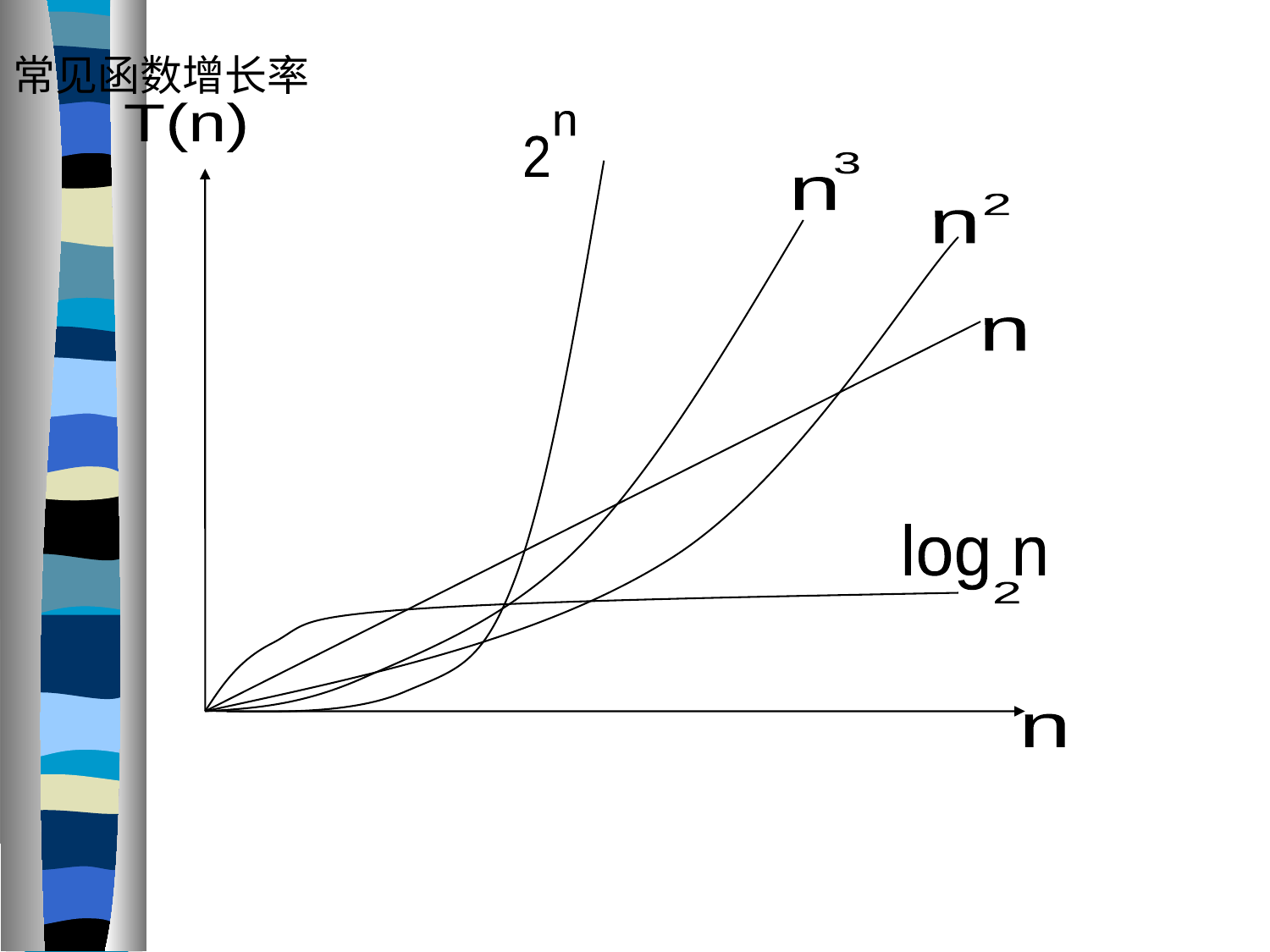

常见函数增长率
T(n)
n
2
3

n
2
n

n

log n
2

n